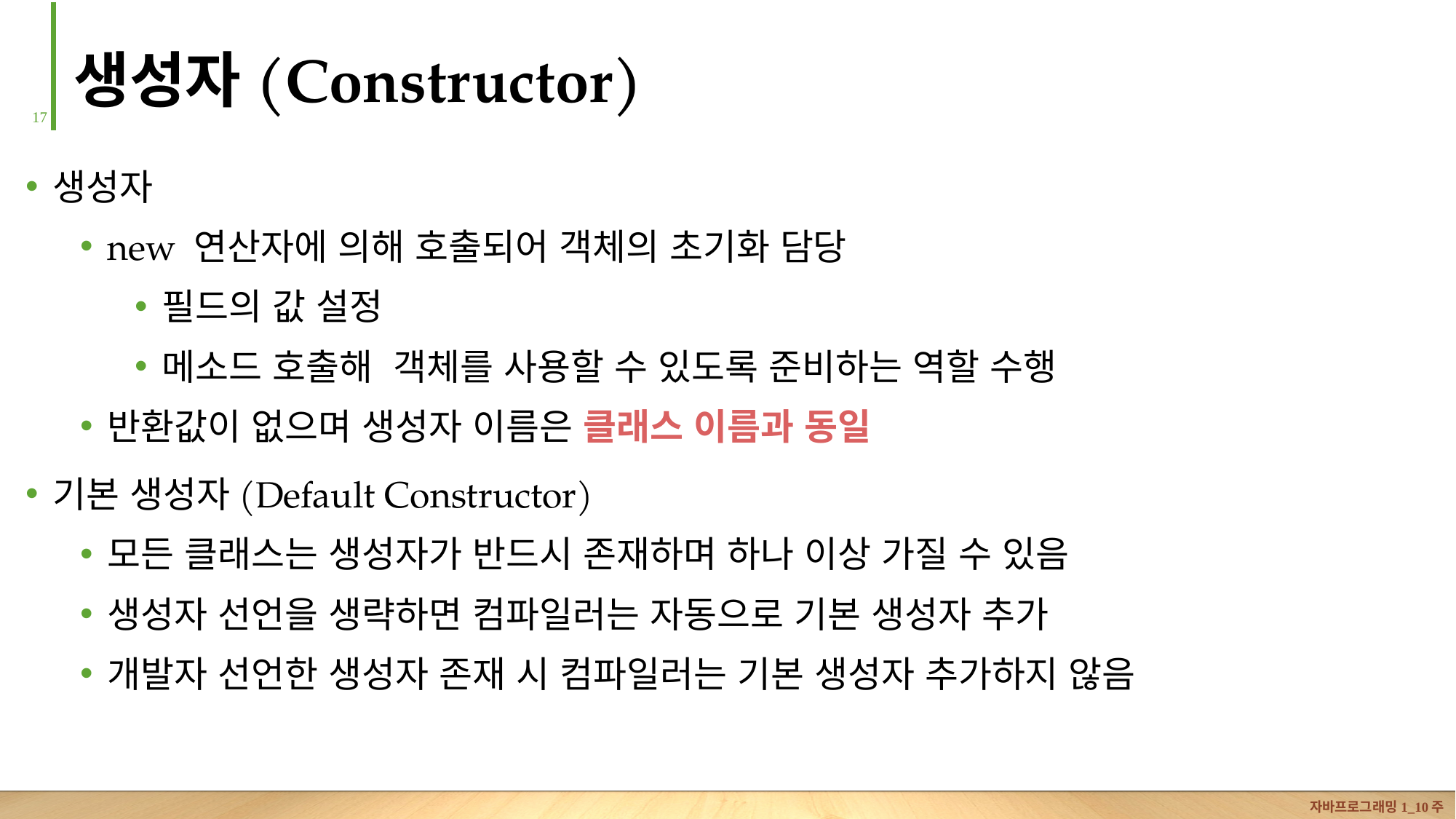

# 생성자(Constructor)
17
생성자
new 연산자에 의해 호출되어 객체의 초기화 담당
필드의 값 설정
메소드 호출해  객체를 사용할 수 있도록 준비하는 역할 수행
반환값이 없으며 생성자 이름은 클래스 이름과 동일
기본 생성자(Default Constructor)
모든 클래스는 생성자가 반드시 존재하며 하나 이상 가질 수 있음
생성자 선언을 생략하면 컴파일러는 자동으로 기본 생성자 추가
개발자 선언한 생성자 존재 시 컴파일러는 기본 생성자 추가하지 않음

자바프로그래밍1_10주